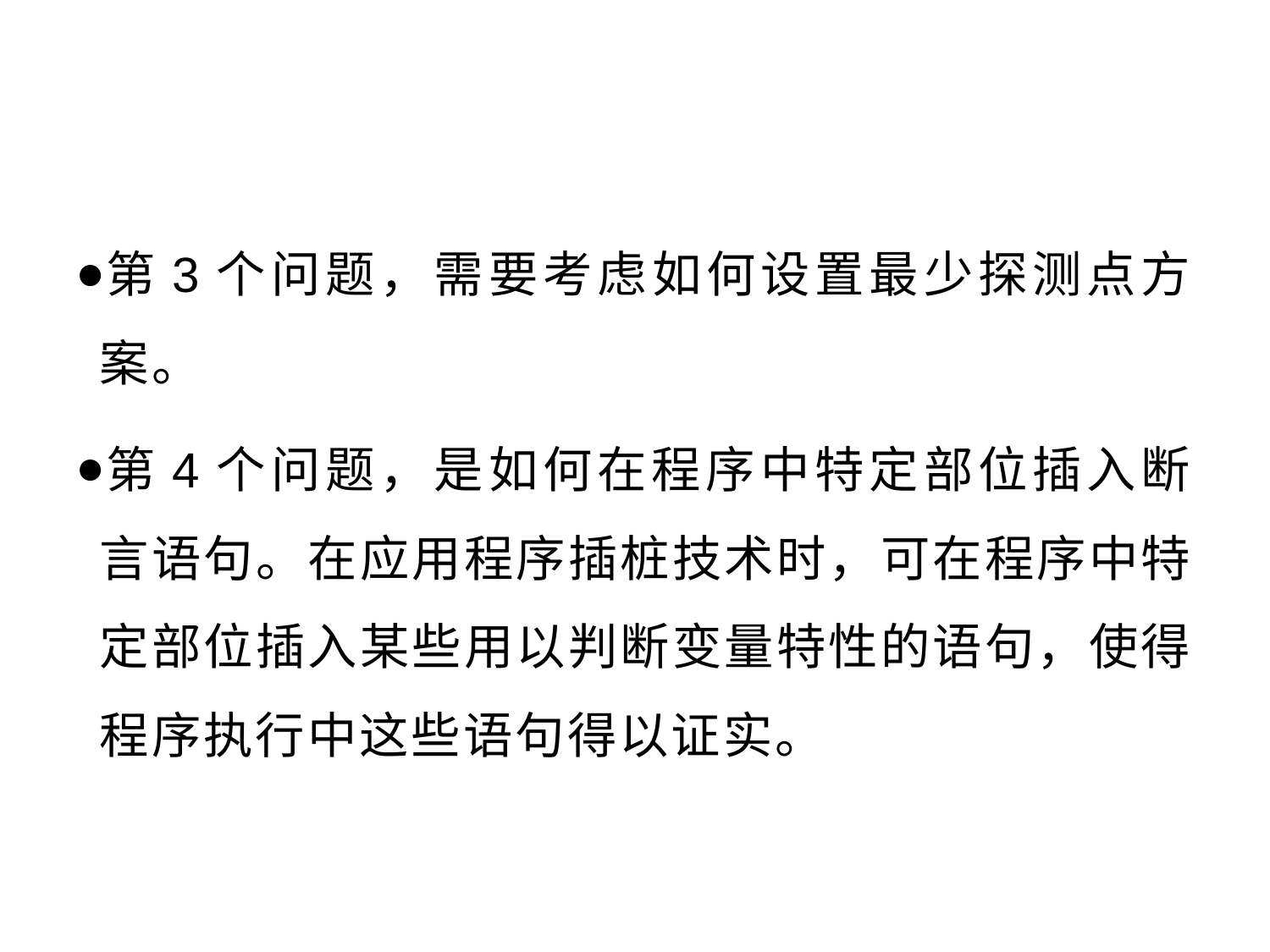

第3个问题，需要考虑如何设置最少探测点方案。
第4个问题，是如何在程序中特定部位插入断言语句。在应用程序插桩技术时，可在程序中特定部位插入某些用以判断变量特性的语句，使得程序执行中这些语句得以证实。